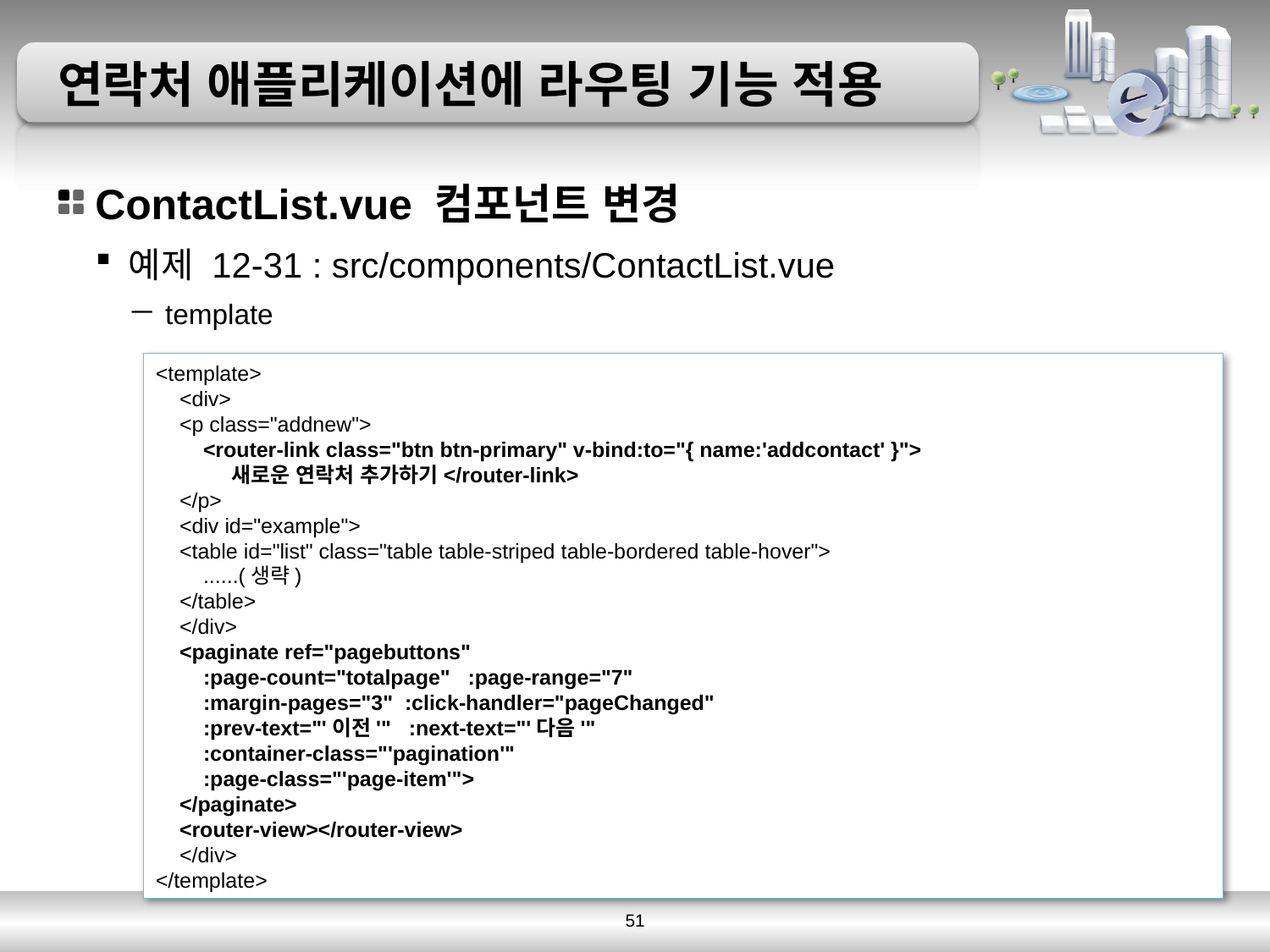

# 연락처 애플리케이션에 라우팅 기능 적용
ContactList.vue 컴포넌트 변경
예제 12-31 : src/components/ContactList.vue
template
<template>
    <div>
    <p class="addnew">
        <router-link class="btn btn-primary" v-bind:to="{ name:'addcontact' }">
            새로운 연락처 추가하기</router-link>
    </p>
    <div id="example">
    <table id="list" class="table table-striped table-bordered table-hover">
        ......(생략)
    </table>
    </div>
    <paginate ref="pagebuttons"
        :page-count="totalpage"   :page-range="7"
        :margin-pages="3"  :click-handler="pageChanged"
        :prev-text="'이전'"   :next-text="'다음'"
        :container-class="'pagination'"
        :page-class="'page-item'">
    </paginate>
    <router-view></router-view>
    </div>
</template>